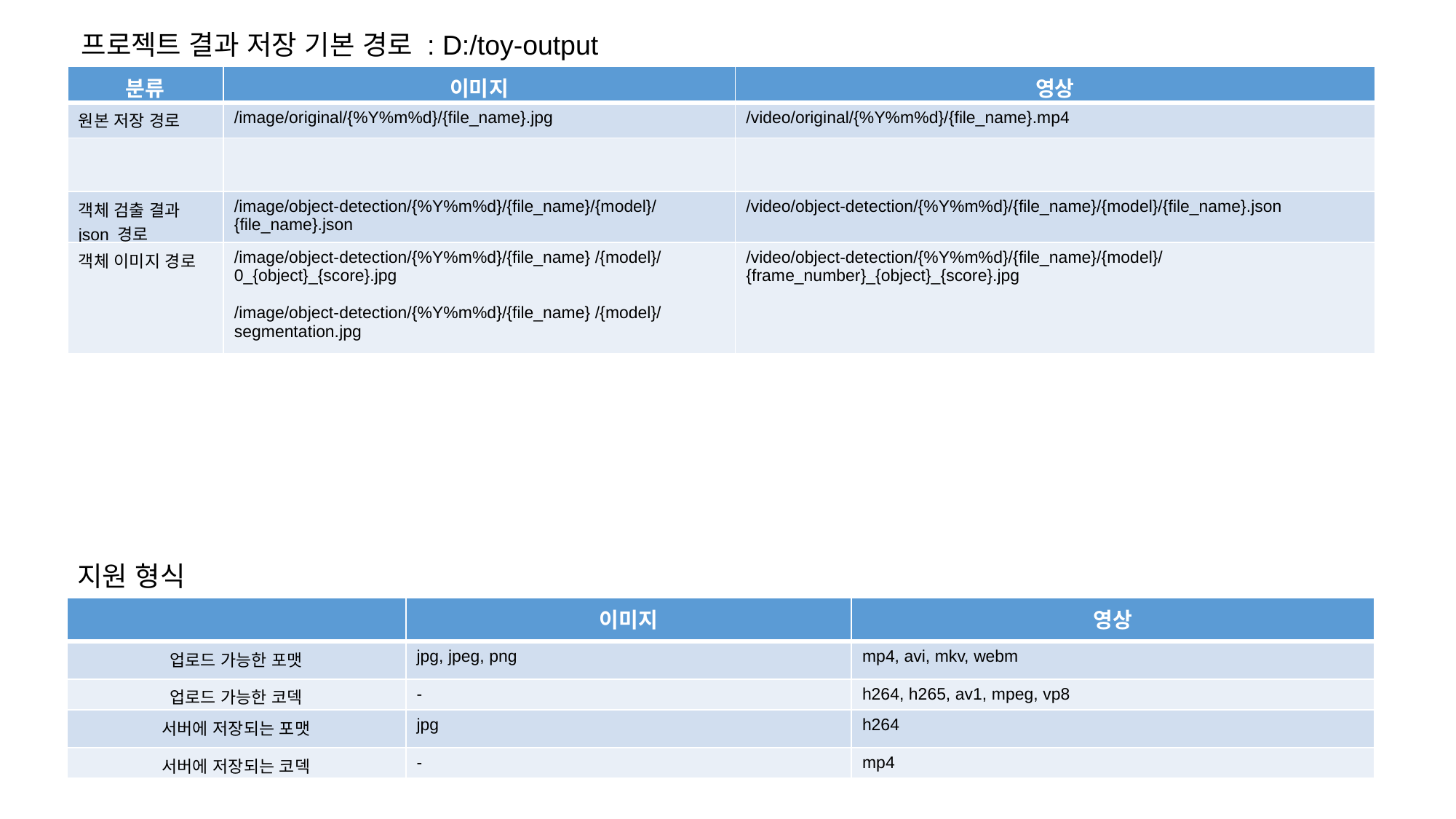

프로젝트 결과 저장 기본 경로 : D:/toy-output
| 분류 | 이미지 | 영상 |
| --- | --- | --- |
| 원본 저장 경로 | /image/original/{%Y%m%d}/{file\_name}.jpg | /video/original/{%Y%m%d}/{file\_name}.mp4 |
|  |  |  |
| 객체 검출 결과 json 경로 | /image/object-detection/{%Y%m%d}/{file\_name}/{model}/{file\_name}.json | /video/object-detection/{%Y%m%d}/{file\_name}/{model}/{file\_name}.json |
| 객체 이미지 경로 | /image/object-detection/{%Y%m%d}/{file\_name} /{model}/0\_{object}\_{score}.jpg /image/object-detection/{%Y%m%d}/{file\_name} /{model}/segmentation.jpg | /video/object-detection/{%Y%m%d}/{file\_name}/{model}/{frame\_number}\_{object}\_{score}.jpg |
지원 형식
|  | 이미지 | 영상 |
| --- | --- | --- |
| 업로드 가능한 포맷 | jpg, jpeg, png | mp4, avi, mkv, webm |
| 업로드 가능한 코덱 | - | h264, h265, av1, mpeg, vp8 |
| 서버에 저장되는 포맷 | jpg | h264 |
| 서버에 저장되는 코덱 | - | mp4 |